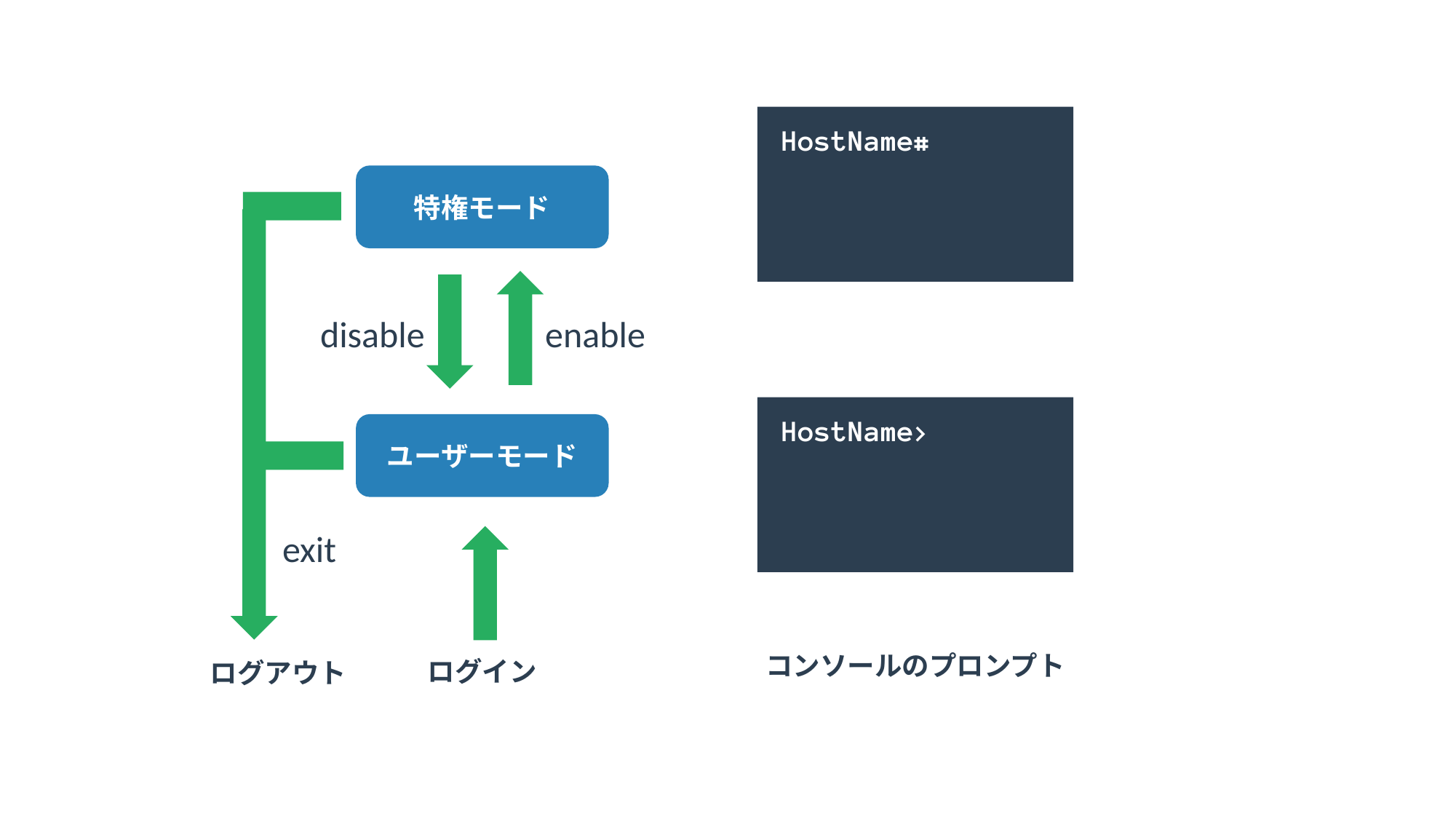

HostName#
特権モード

disable
enable

HostName>
ユーザーモード

exit

コンソールのプロンプト
ログイン
ログアウト